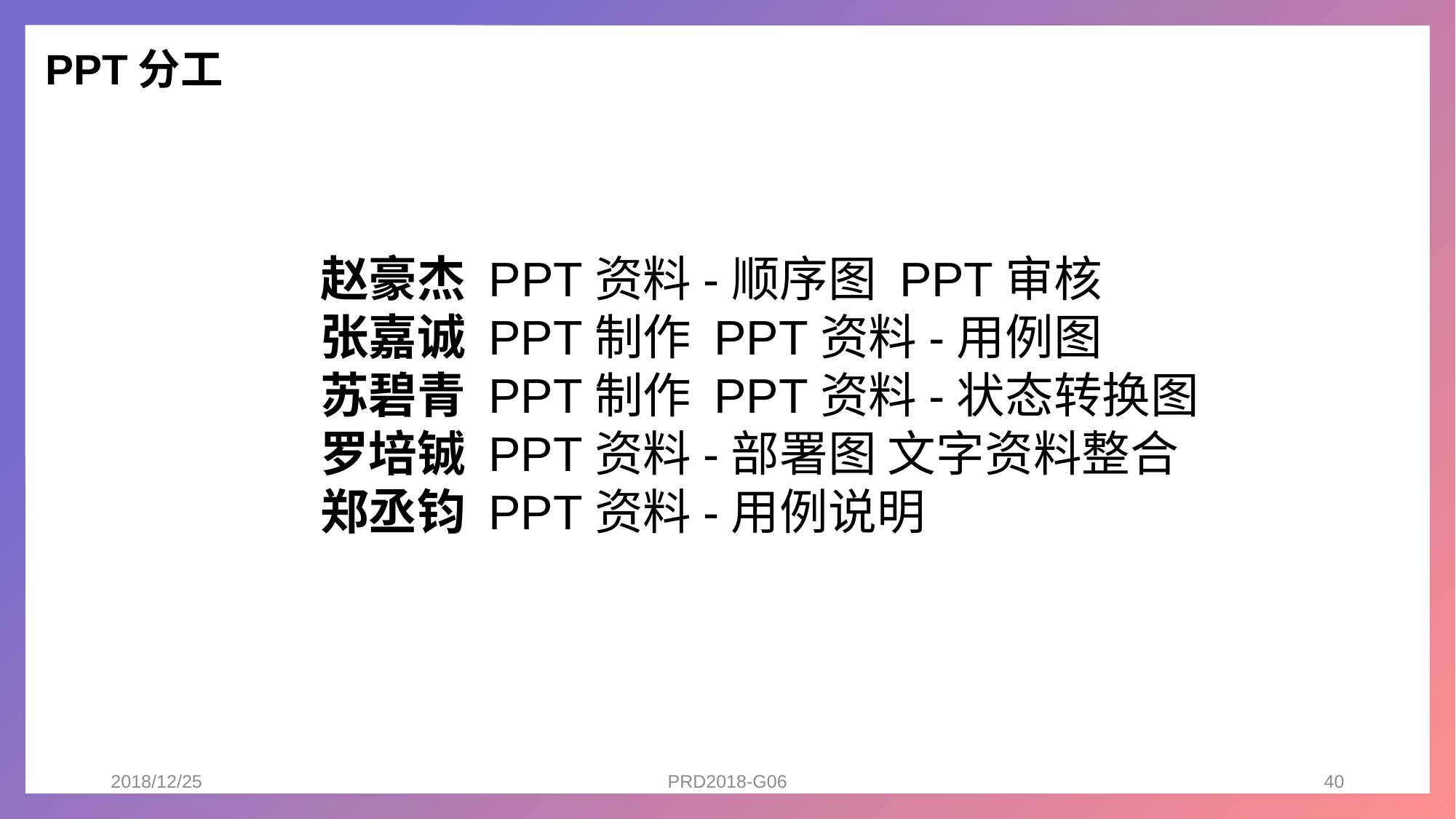

PPT分工
赵豪杰 PPT资料-顺序图 PPT审核
张嘉诚 PPT制作 PPT资料-用例图
苏碧青 PPT制作 PPT资料-状态转换图
罗培铖 PPT资料-部署图 文字资料整合
郑丞钧 PPT资料-用例说明
2018/12/25
PRD2018-G06
40